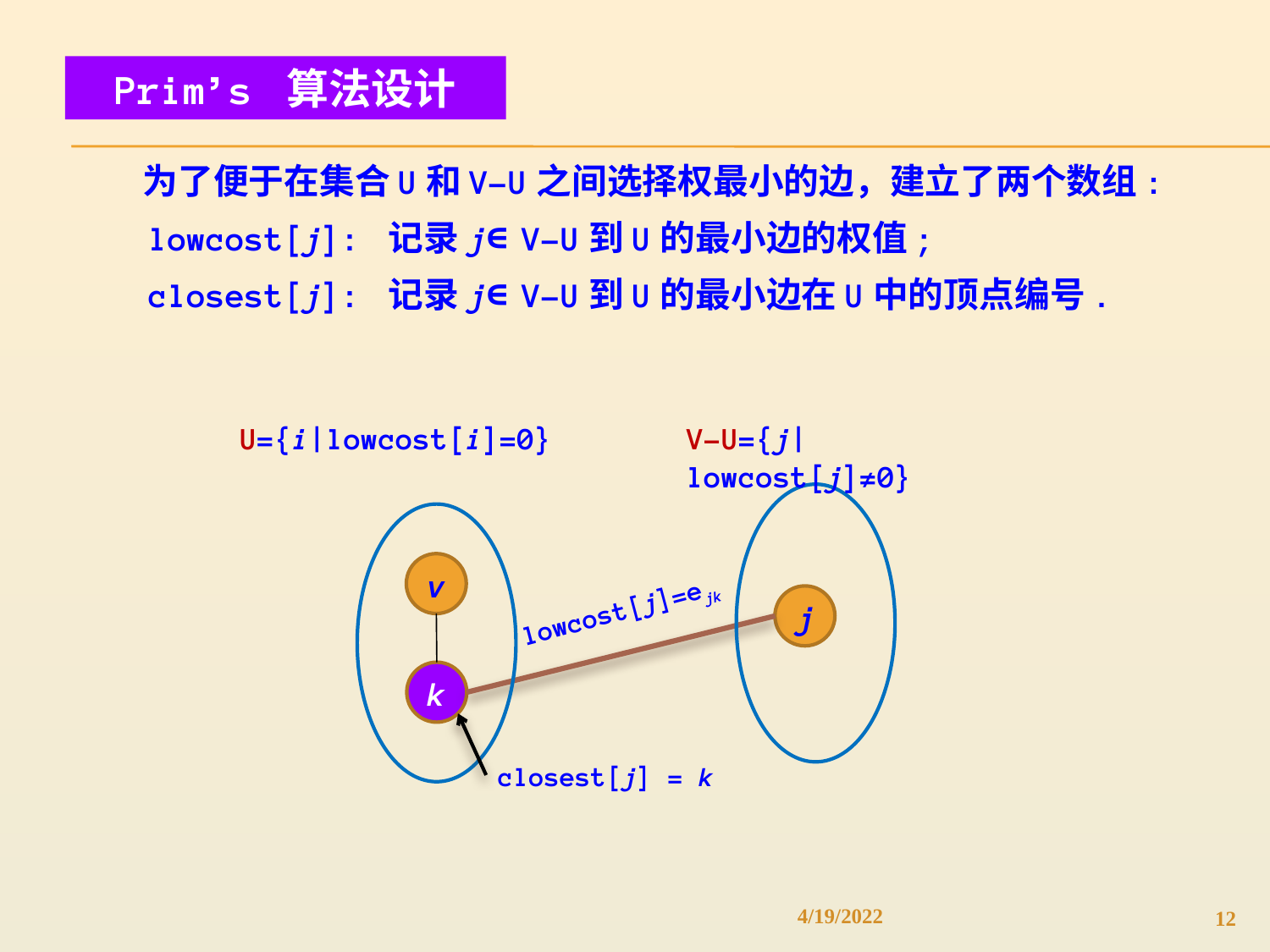

Prim’s 算法设计
　　为了便于在集合U和V-U之间选择权最小的边，建立了两个数组:
    lowcost[j]: 记录j∈V-U到U的最小边的权值;
    closest[j]: 记录j∈V-U到U的最小边在U中的顶点编号.

U={i|lowcost[i]=0}
V-U={j|lowcost[j]≠0}

v
lowcost[j]=ejk
j
k
closest[j] = k
4/19/2022
12